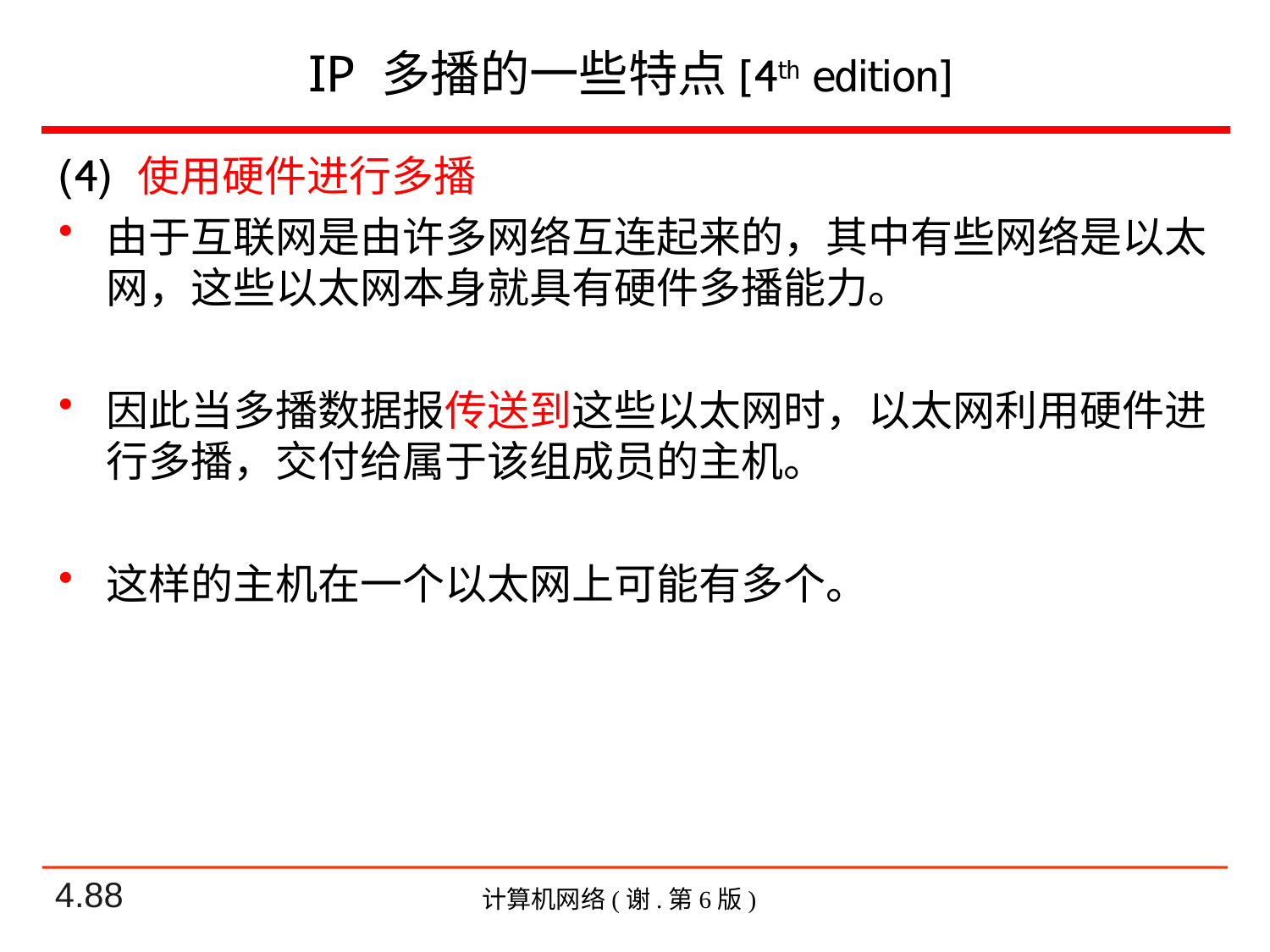

# IP 多播的一些特点[4th edition]
(4) 使用硬件进行多播
由于互联网是由许多网络互连起来的，其中有些网络是以太网，这些以太网本身就具有硬件多播能力。

因此当多播数据报传送到这些以太网时，以太网利用硬件进行多播，交付给属于该组成员的主机。

这样的主机在一个以太网上可能有多个。